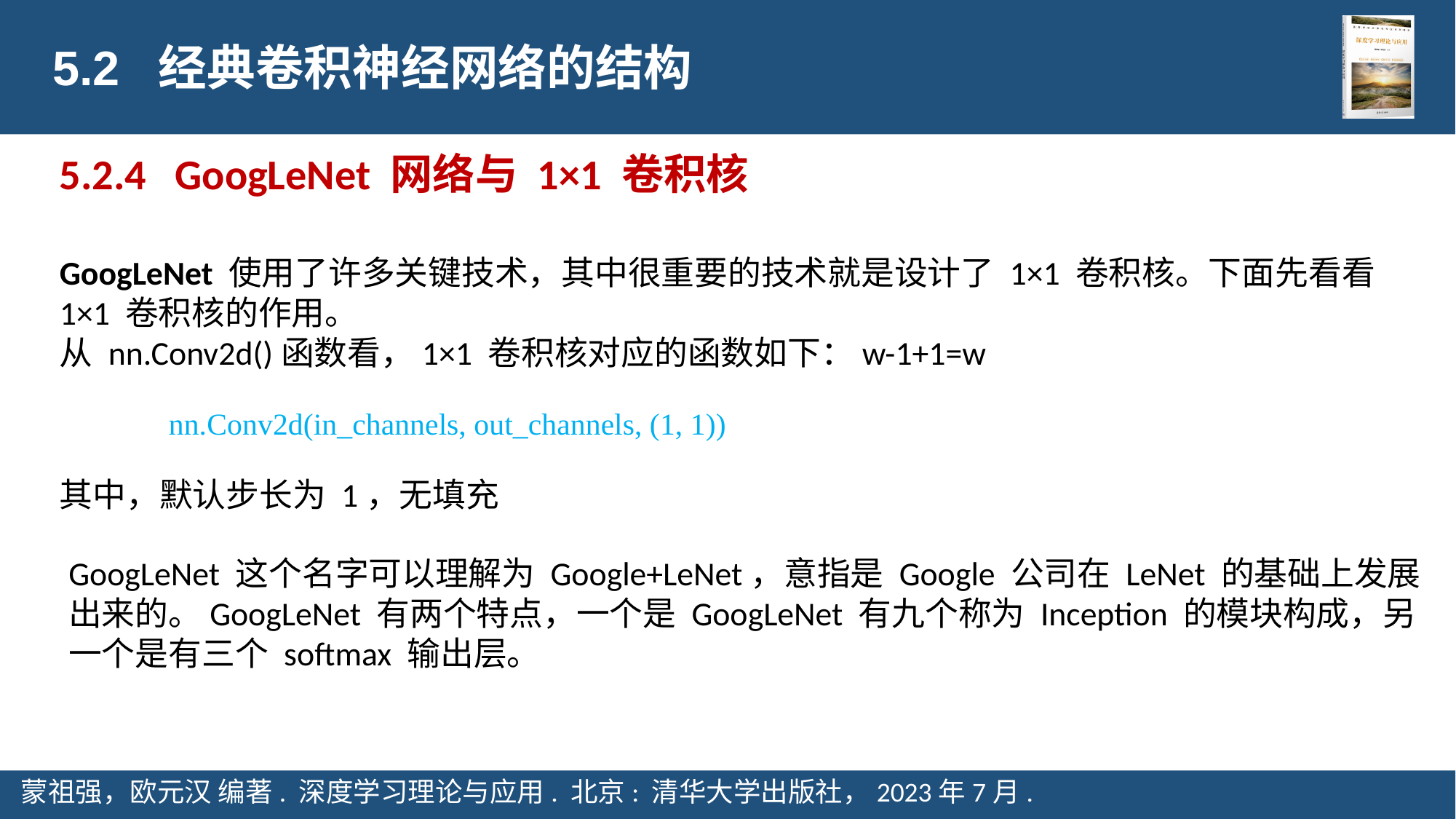

5.2  经典卷积神经网络的结构

5.2.4   GoogLeNet 网络与 1×1 卷积核
GoogLeNet 使用了许多关键技术，其中很重要的技术就是设计了 1×1 卷积核。下面先看看 1×1 卷积核的作用。
从 nn.Conv2d()函数看，1×1 卷积核对应的函数如下：w-1+1=w

	nn.Conv2d(in_channels, out_channels, (1, 1))

其中，默认步长为 1，无填充
GoogLeNet 这个名字可以理解为 Google+LeNet，意指是 Google 公司在 LeNet 的基础上发展出来的。GoogLeNet 有两个特点，一个是 GoogLeNet 有九个称为 Inception 的模块构成，另一个是有三个 softmax 输出层。